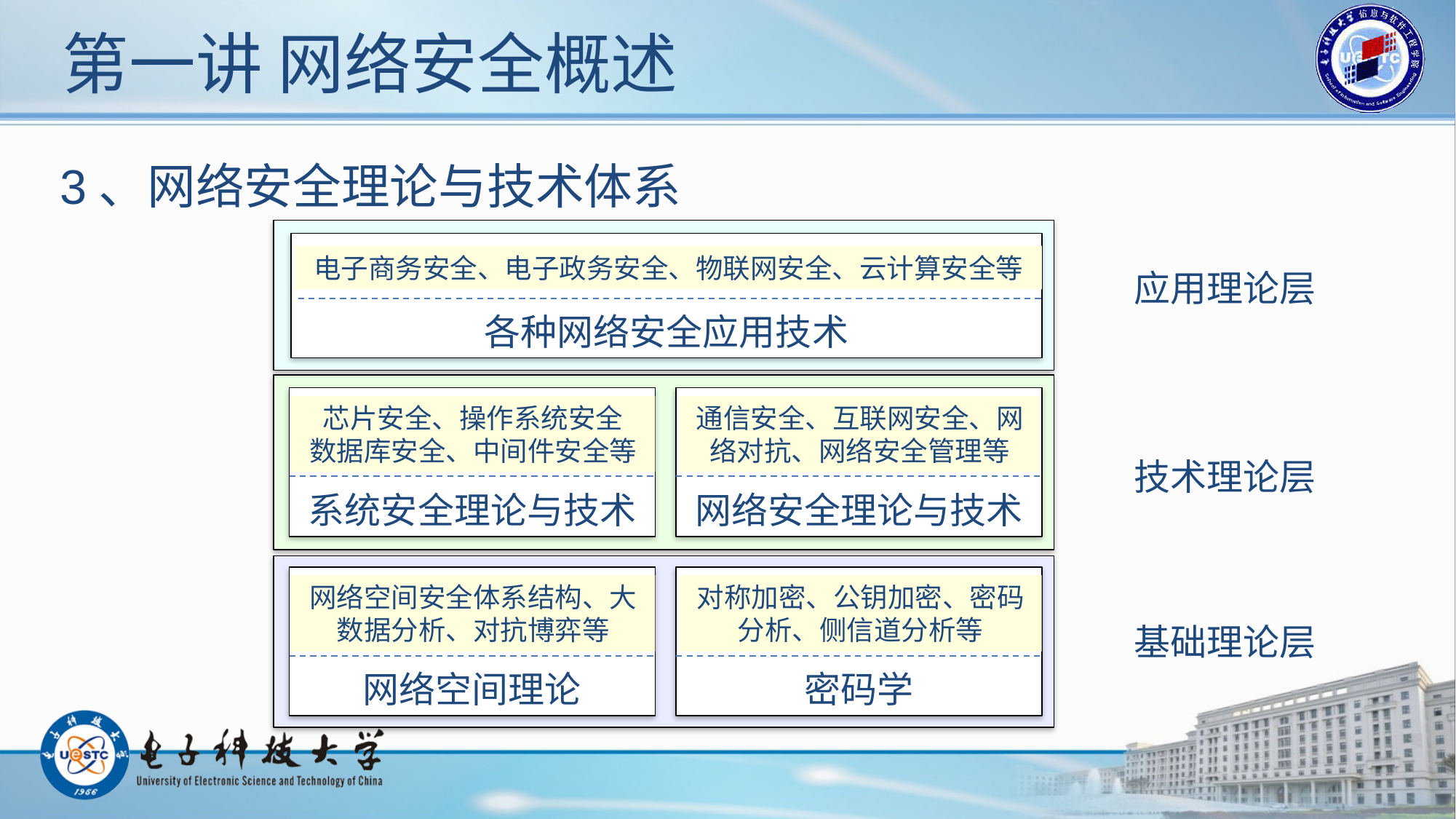

# 第一讲 网络安全概述
3、网络安全理论与技术体系

各种网络安全应用技术
电子商务安全、电子政务安全、物联网安全、云计算安全等
应用理论层

系统安全理论与技术
网络安全理论与技术
芯片安全、操作系统安全
数据库安全、中间件安全等
通信安全、互联网安全、网络对抗、网络安全管理等
技术理论层

网络空间理论
密码学
网络空间安全体系结构、大数据分析、对抗博弈等
对称加密、公钥加密、密码分析、侧信道分析等
基础理论层